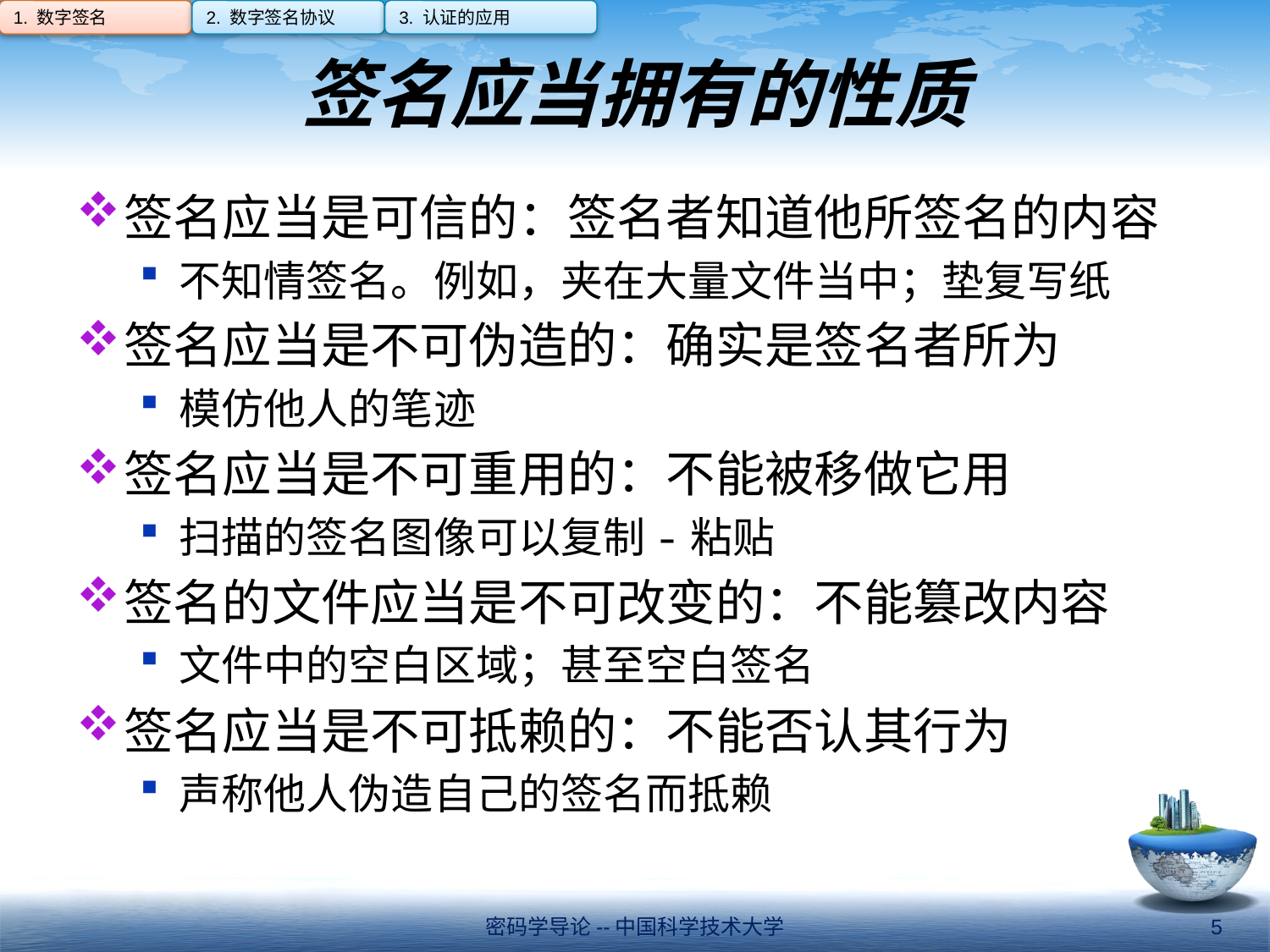

1. 数字签名
2. 数字签名协议
3. 认证的应用
# 签名应当拥有的性质
签名应当是可信的：签名者知道他所签名的内容
不知情签名。例如，夹在大量文件当中；垫复写纸
签名应当是不可伪造的：确实是签名者所为
模仿他人的笔迹
签名应当是不可重用的：不能被移做它用
扫描的签名图像可以复制-粘贴
签名的文件应当是不可改变的：不能篡改内容
文件中的空白区域；甚至空白签名
签名应当是不可抵赖的：不能否认其行为
声称他人伪造自己的签名而抵赖

密码学导论--中国科学技术大学
5